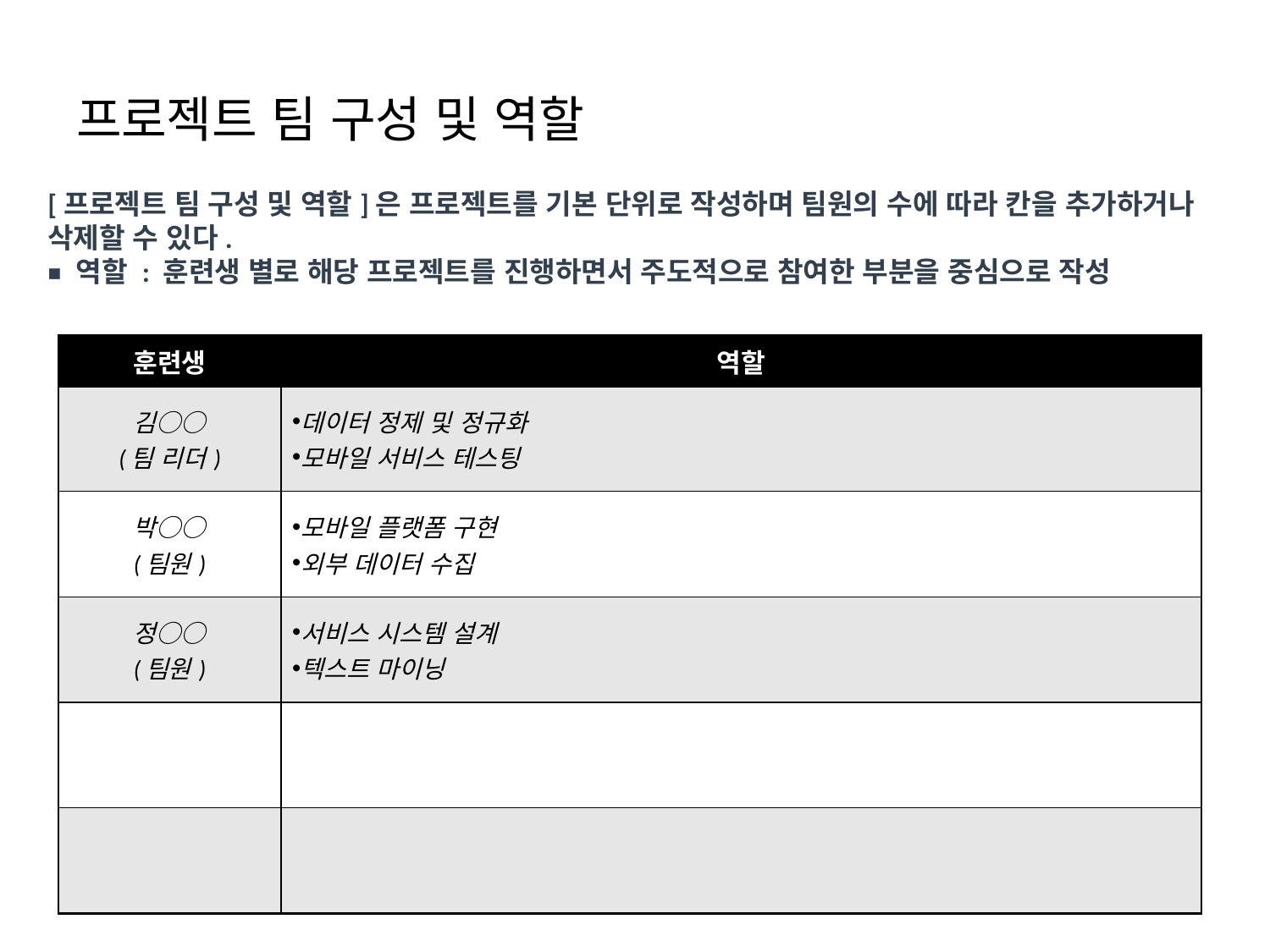

# 프로젝트 팀 구성 및 역할
[프로젝트 팀 구성 및 역할]은 프로젝트를 기본 단위로 작성하며 팀원의 수에 따라 칸을 추가하거나 삭제할 수 있다.
◾ 역할 : 훈련생 별로 해당 프로젝트를 진행하면서 주도적으로 참여한 부분을 중심으로 작성
| 훈련생 | 역할 |
| --- | --- |
| 김○○ (팀 리더) | 데이터 정제 및 정규화 모바일 서비스 테스팅 |
| 박○○ (팀원) | 모바일 플랫폼 구현 외부 데이터 수집 |
| 정○○ (팀원) | 서비스 시스템 설계 텍스트 마이닝 |
|  |  |
|  |  |